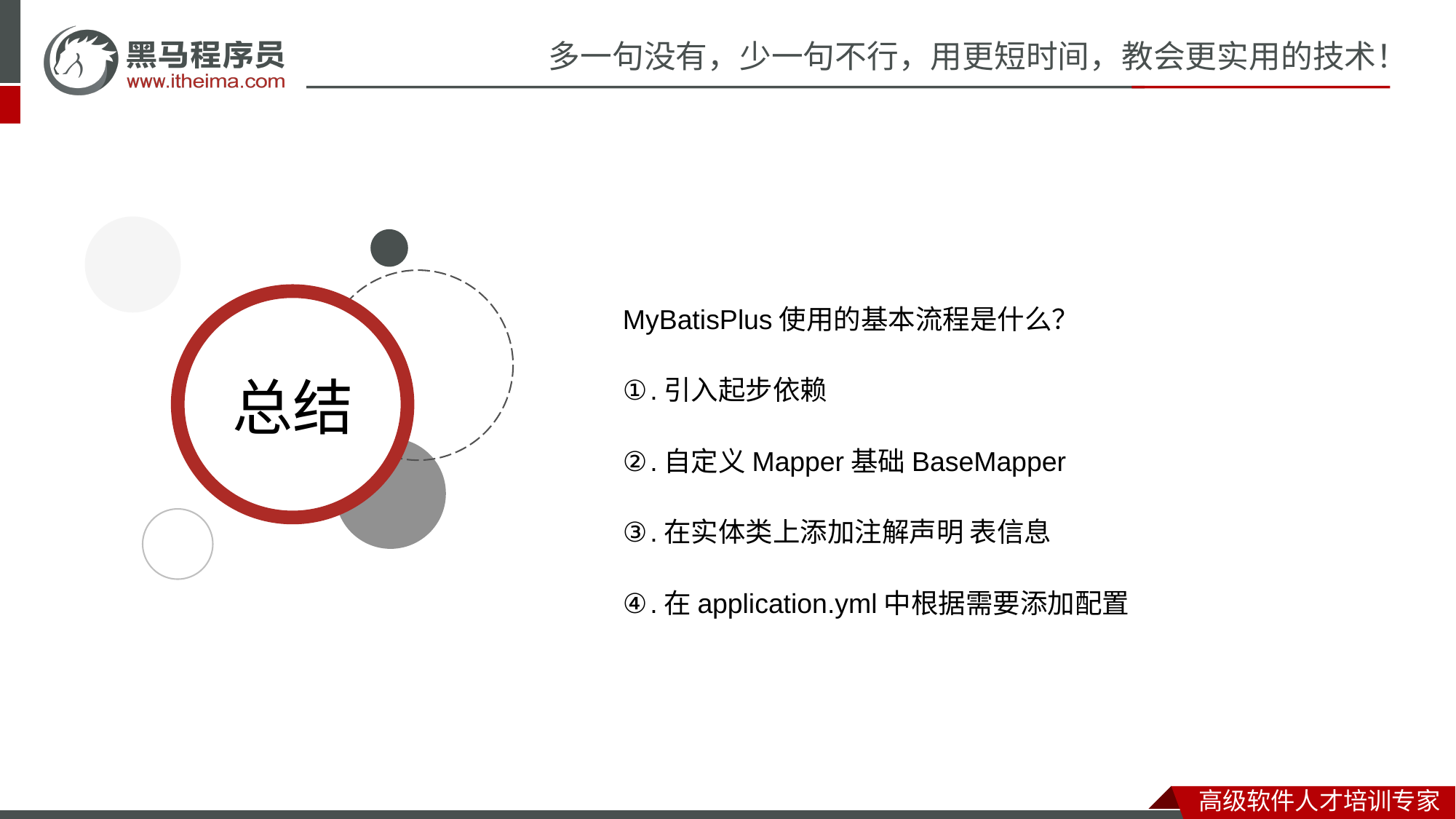

MyBatisPlus使用的基本流程是什么？
引入起步依赖
自定义Mapper基础BaseMapper
在实体类上添加注解声明 表信息
在application.yml中根据需要添加配置